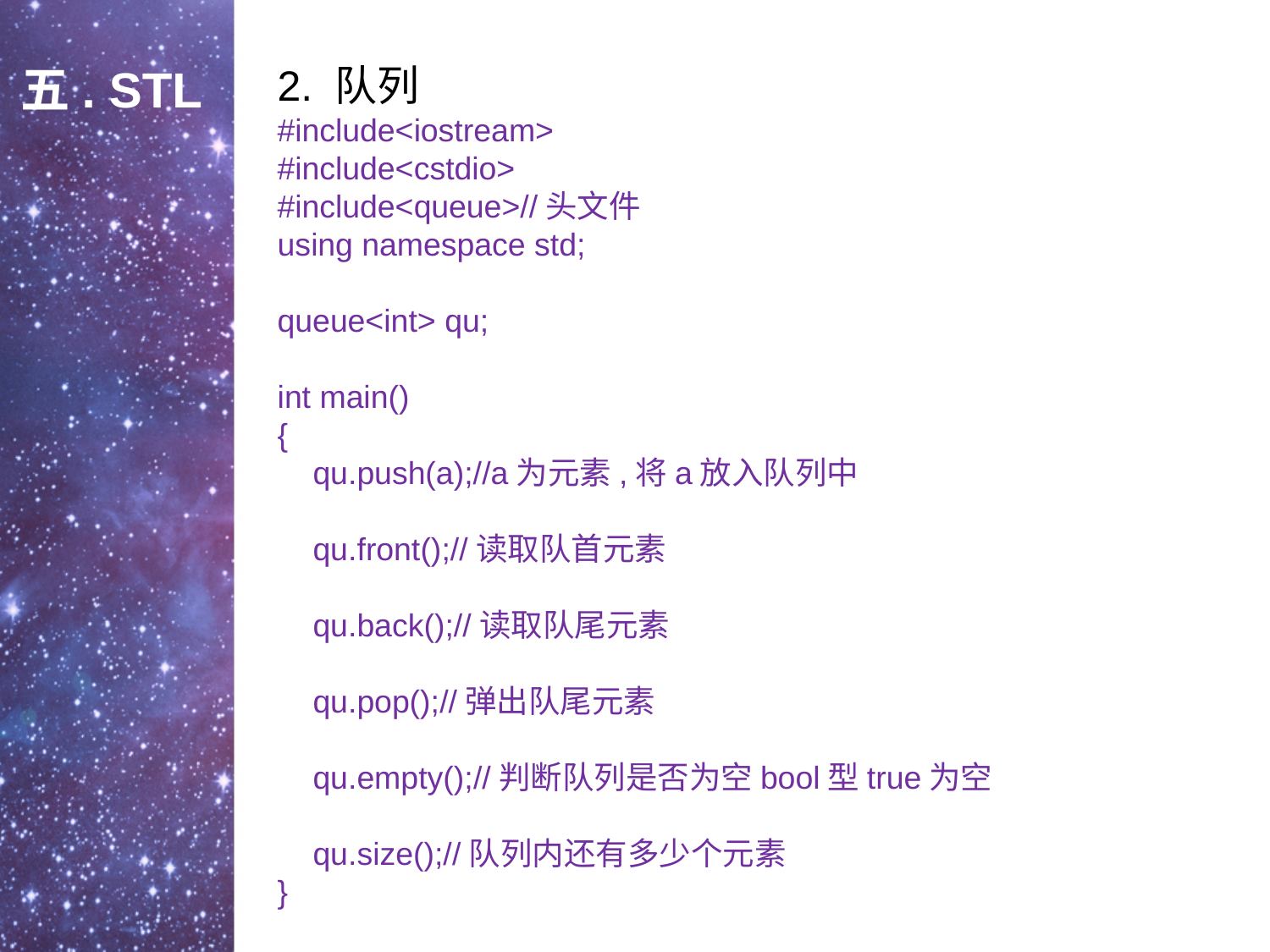

五. STL
2. 队列
#include<iostream>
#include<cstdio>
#include<queue>//头文件
using namespace std;

queue<int> qu;

int main()
{
    qu.push(a);//a为元素,将a放入队列中

    qu.front();//读取队首元素

    qu.back();//读取队尾元素

    qu.pop();//弹出队尾元素

    qu.empty();//判断队列是否为空bool型true为空

    qu.size();//队列内还有多少个元素
}

点击添加文本
点击添加文本
点击添加文本
点击添加文本